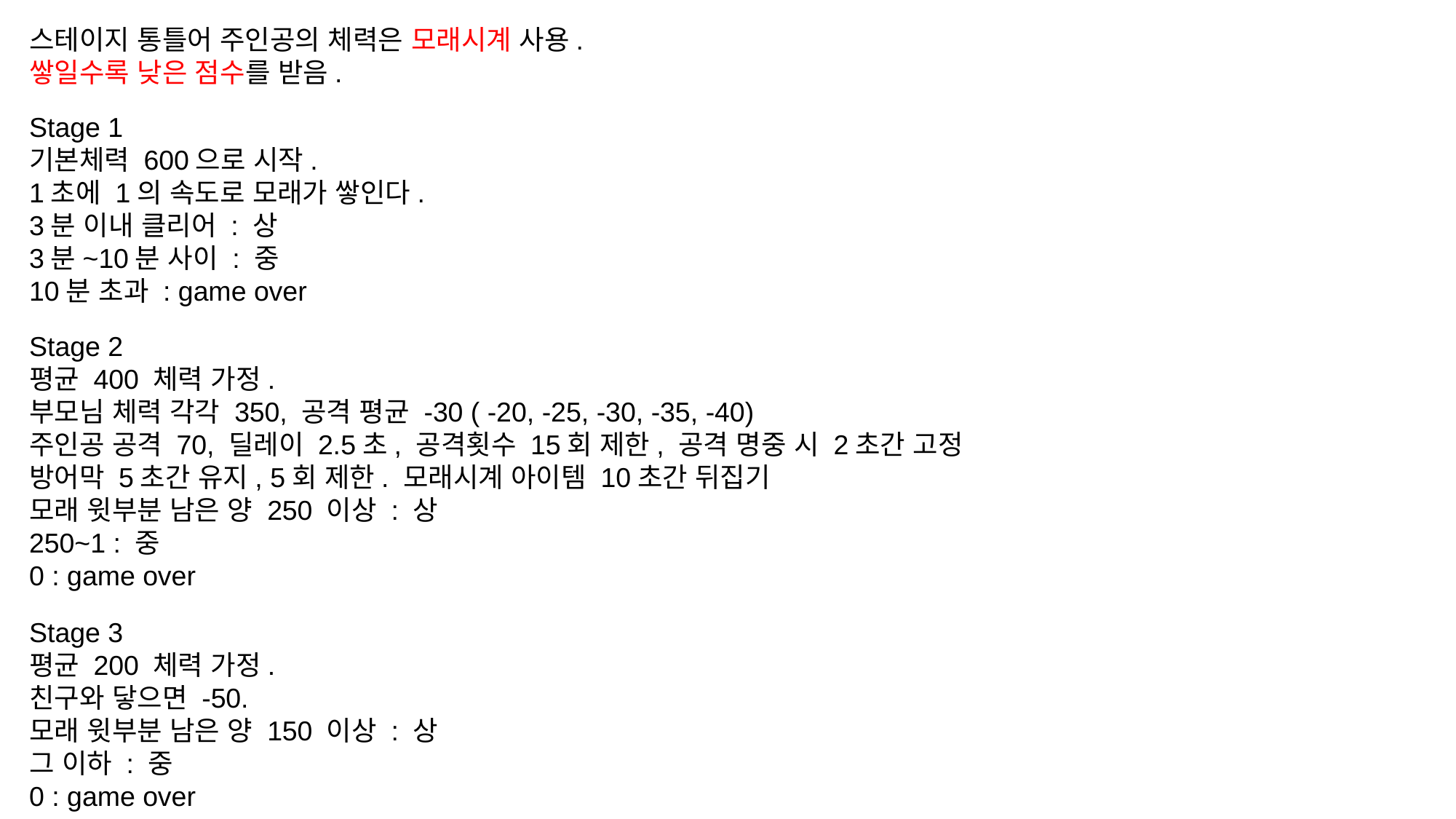

스테이지 통틀어 주인공의 체력은 모래시계 사용.
쌓일수록 낮은 점수를 받음.
Stage 1
기본체력 600으로 시작.
1초에 1의 속도로 모래가 쌓인다.
3분 이내 클리어 : 상
3분~10분 사이 : 중
10분 초과 : game over
Stage 2
평균 400 체력 가정.
부모님 체력 각각 350, 공격 평균 -30 ( -20, -25, -30, -35, -40)
주인공 공격 70, 딜레이 2.5초, 공격횟수 15회 제한, 공격 명중 시 2초간 고정
방어막 5초간 유지, 5회 제한. 모래시계 아이템 10초간 뒤집기
모래 윗부분 남은 양 250 이상 : 상
250~1 : 중
0 : game over
Stage 3
평균 200 체력 가정.
친구와 닿으면 -50.
모래 윗부분 남은 양 150 이상 : 상
그 이하 : 중
0 : game over